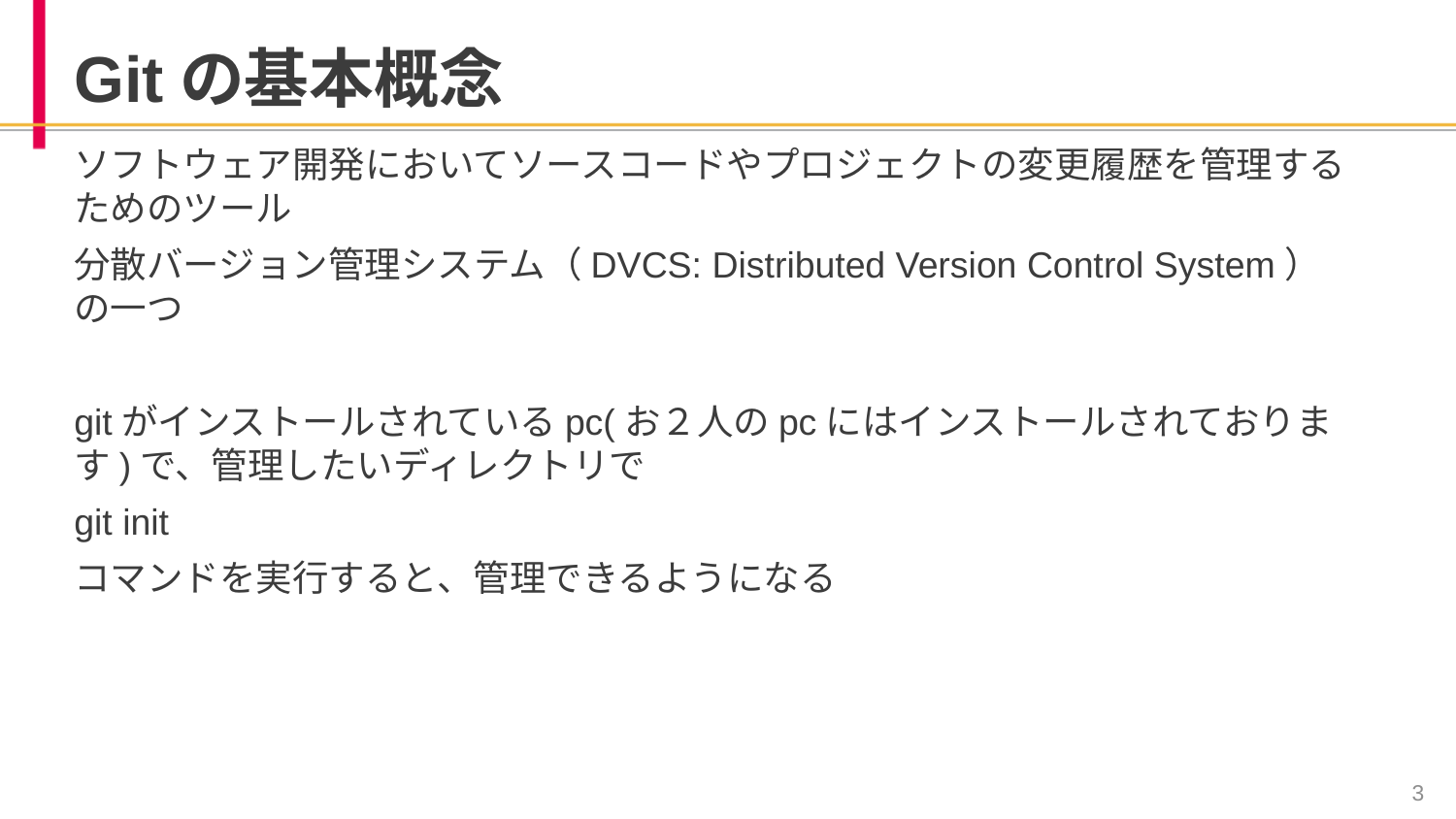

# Gitの基本概念
ソフトウェア開発においてソースコードやプロジェクトの変更履歴を管理するためのツール
分散バージョン管理システム（DVCS: Distributed Version Control System）の一つ

gitがインストールされているpc(お２人のpcにはインストールされております)で、管理したいディレクトリで
git init
コマンドを実行すると、管理できるようになる
3